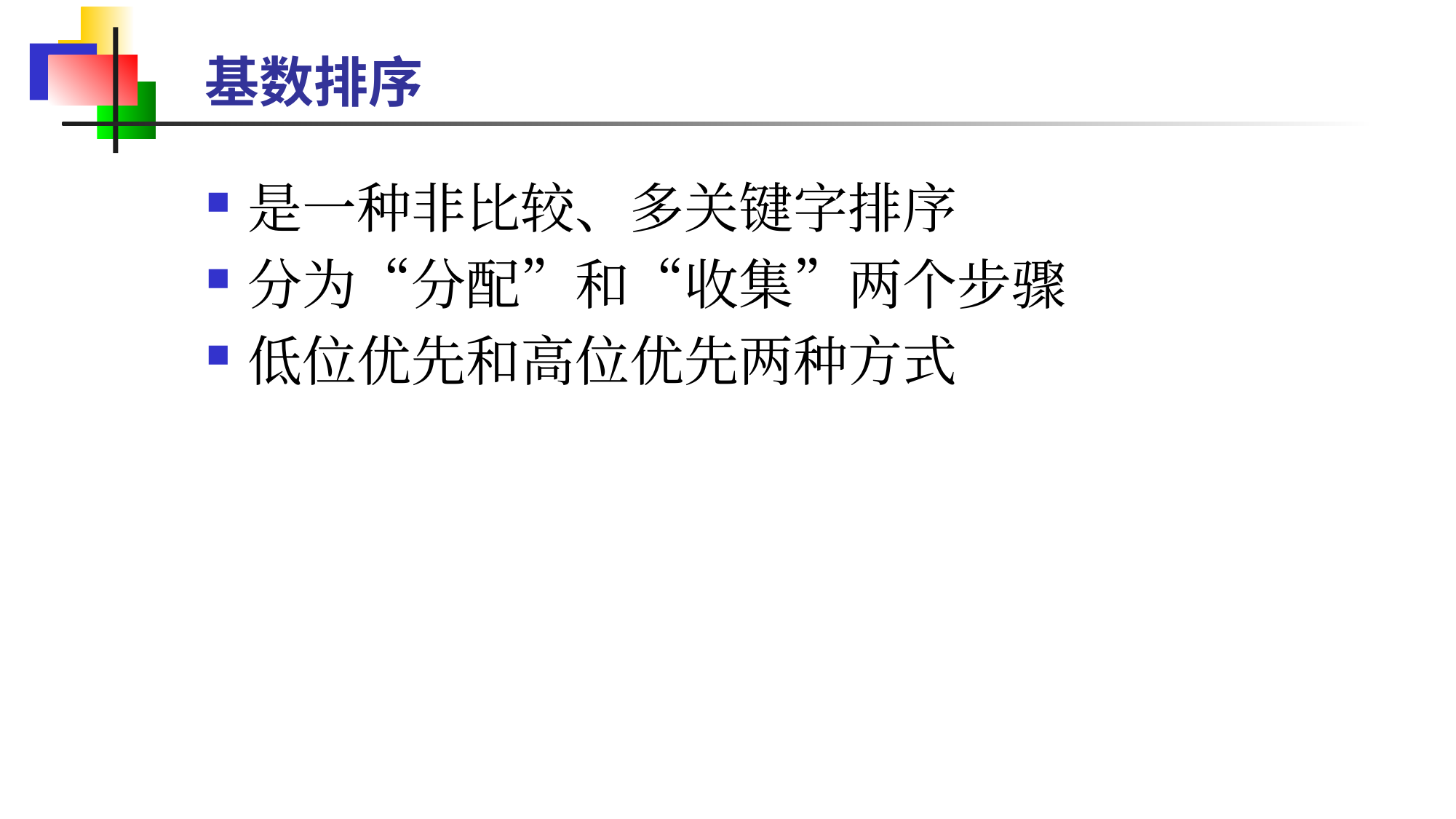

基数排序
是一种非比较、多关键字排序
分为“分配”和“收集”两个步骤
低位优先和高位优先两种方式